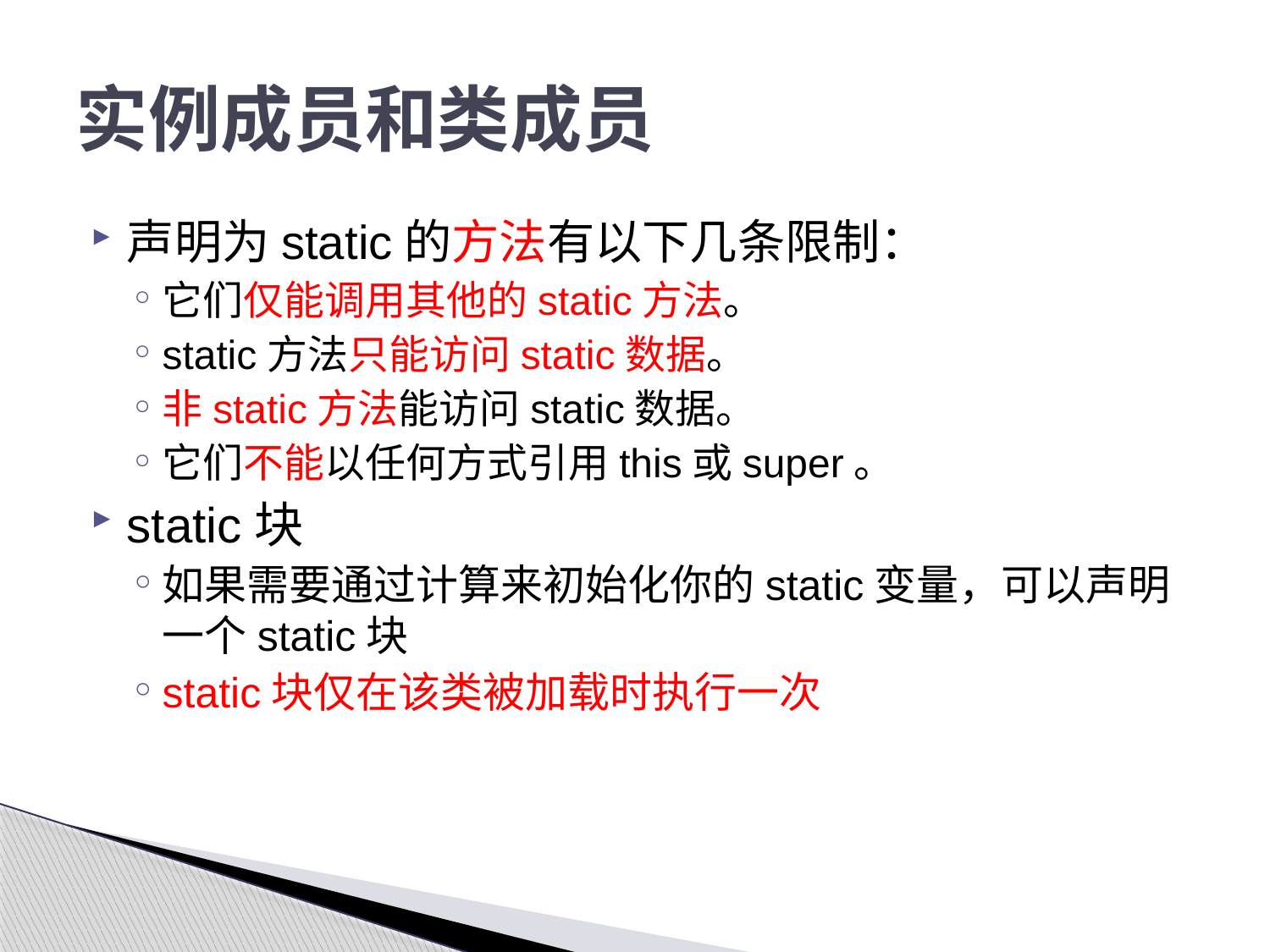

# 实例成员和类成员
声明为static的方法有以下几条限制：
它们仅能调用其他的static方法。
static方法只能访问static数据。
非static方法能访问static数据。
它们不能以任何方式引用this或super。
static块
如果需要通过计算来初始化你的static变量，可以声明一个static块
static块仅在该类被加载时执行一次